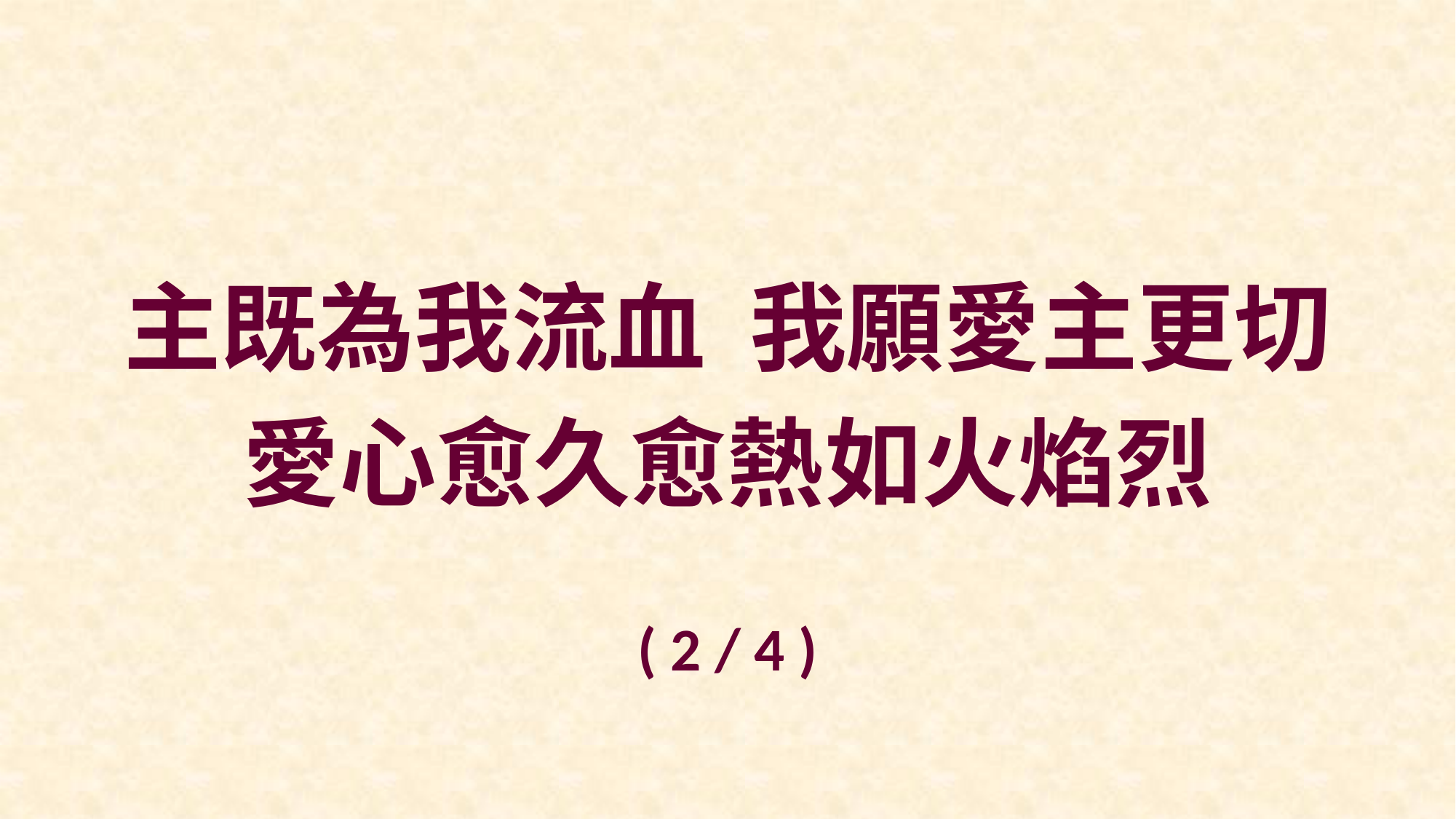

主既為我流血  我願愛主更切
愛心愈久愈熱如火焰烈
( 2 / 4 )